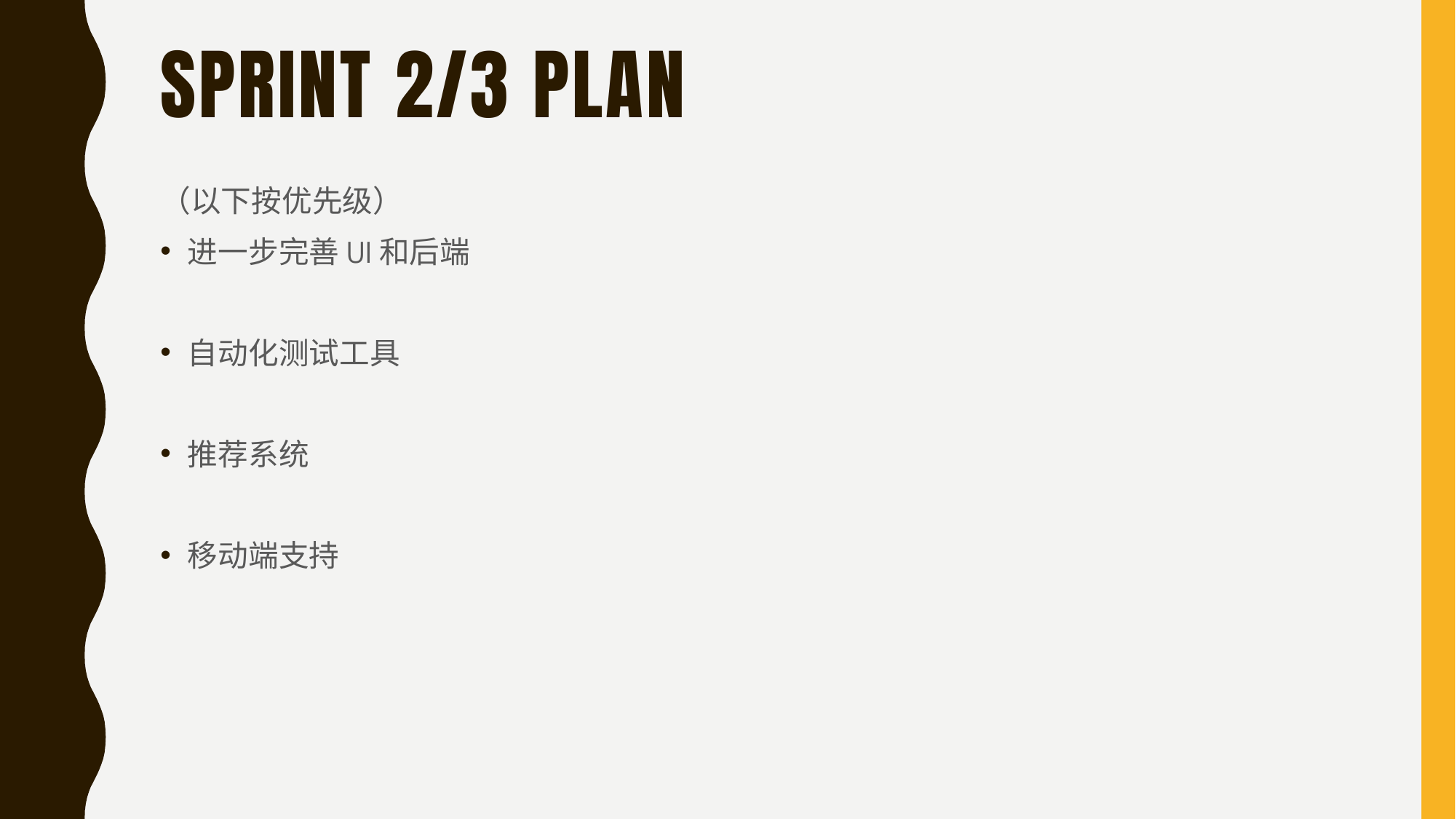

# Sprint 2/3 plan
（以下按优先级）
进一步完善UI和后端

自动化测试工具

推荐系统

移动端支持